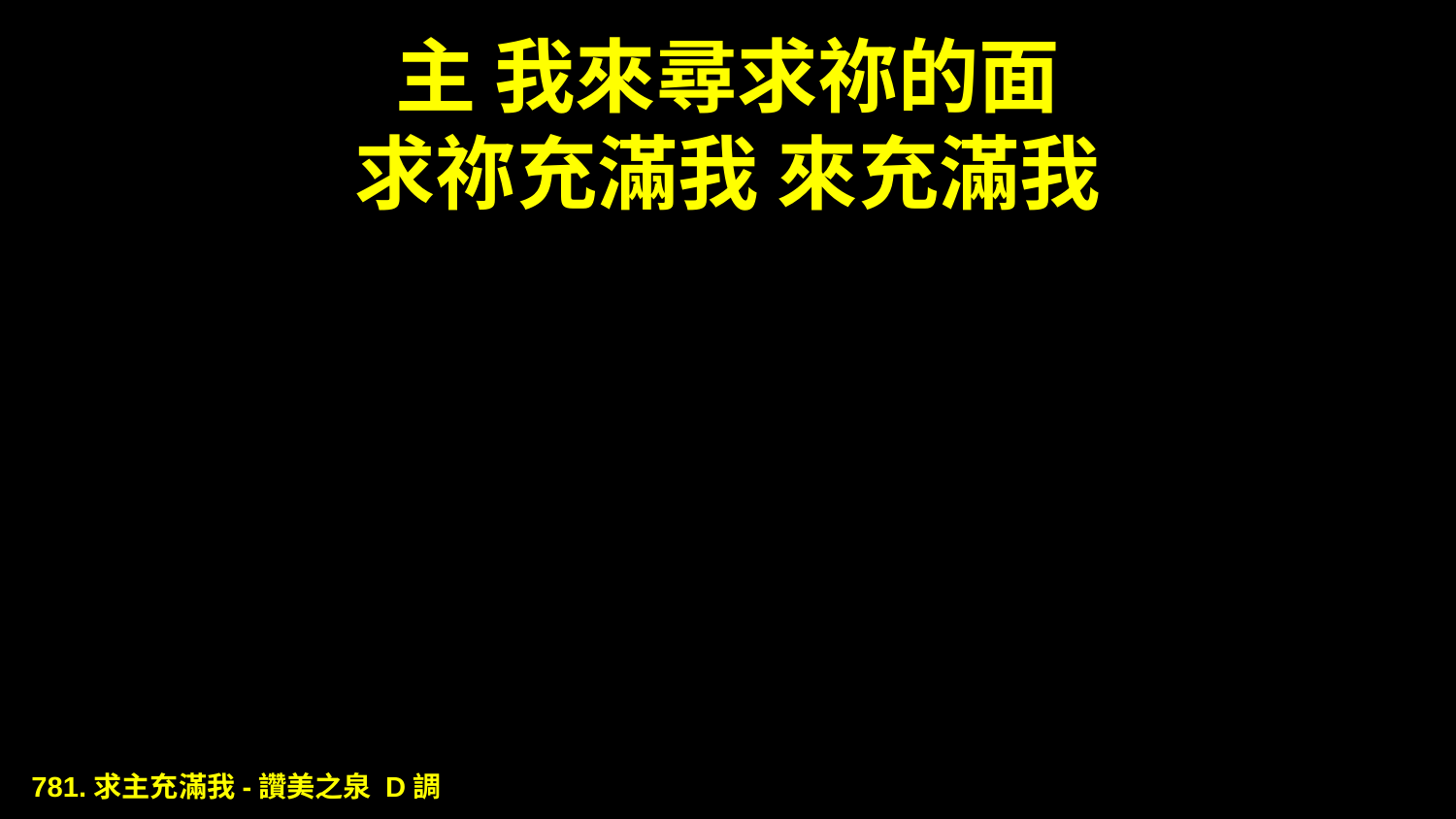

# 主 我來尋求祢的面 求祢充滿我 來充滿我
781.求主充滿我-讚美之泉 D調